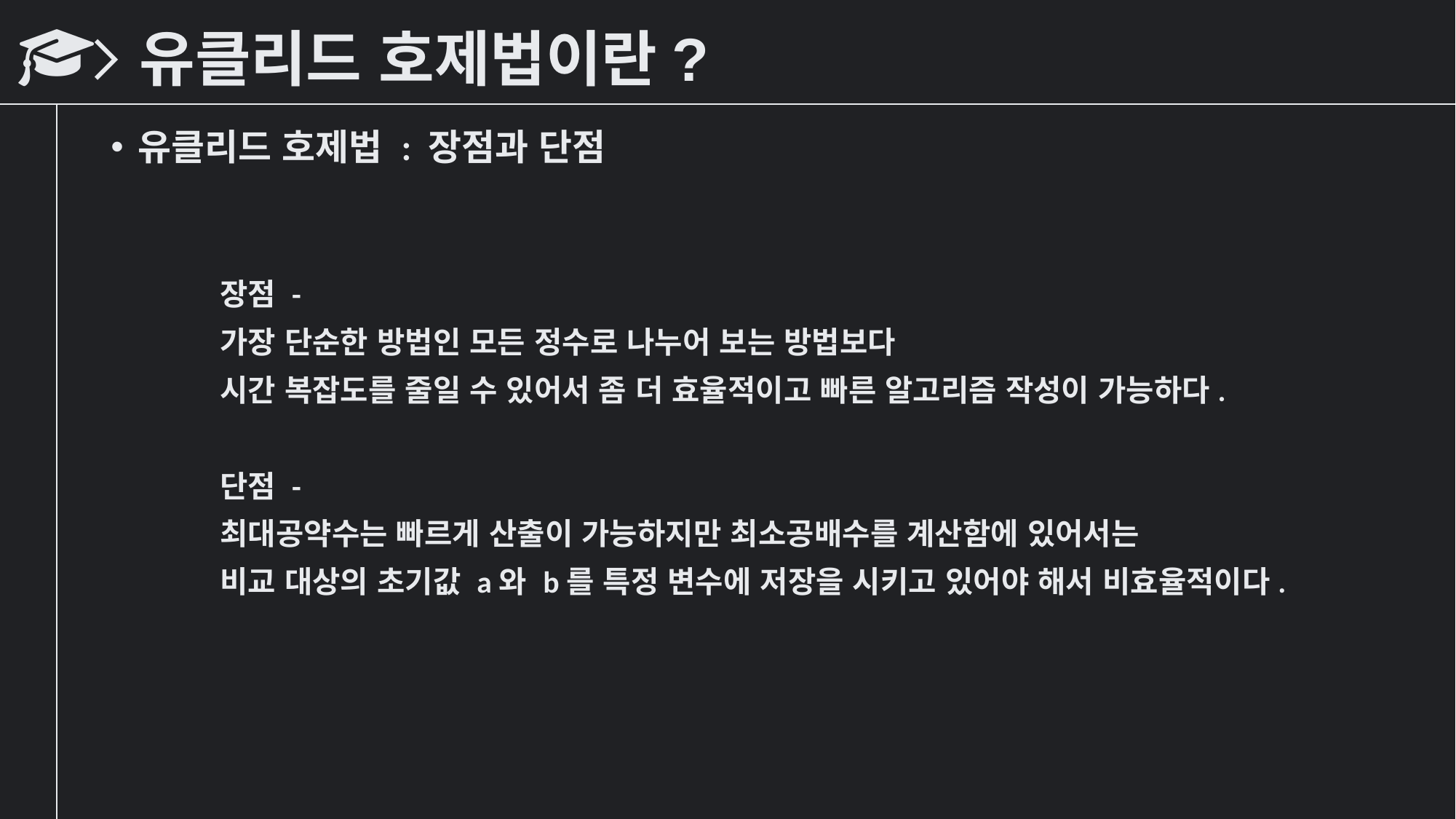

# 유클리드 호제법이란?
유클리드 호제법 : 장점과 단점

	장점 -
	가장 단순한 방법인 모든 정수로 나누어 보는 방법보다
	시간 복잡도를 줄일 수 있어서 좀 더 효율적이고 빠른 알고리즘 작성이 가능하다.

	단점 -
	최대공약수는 빠르게 산출이 가능하지만 최소공배수를 계산함에 있어서는
	비교 대상의 초기값 a와 b를 특정 변수에 저장을 시키고 있어야 해서 비효율적이다.